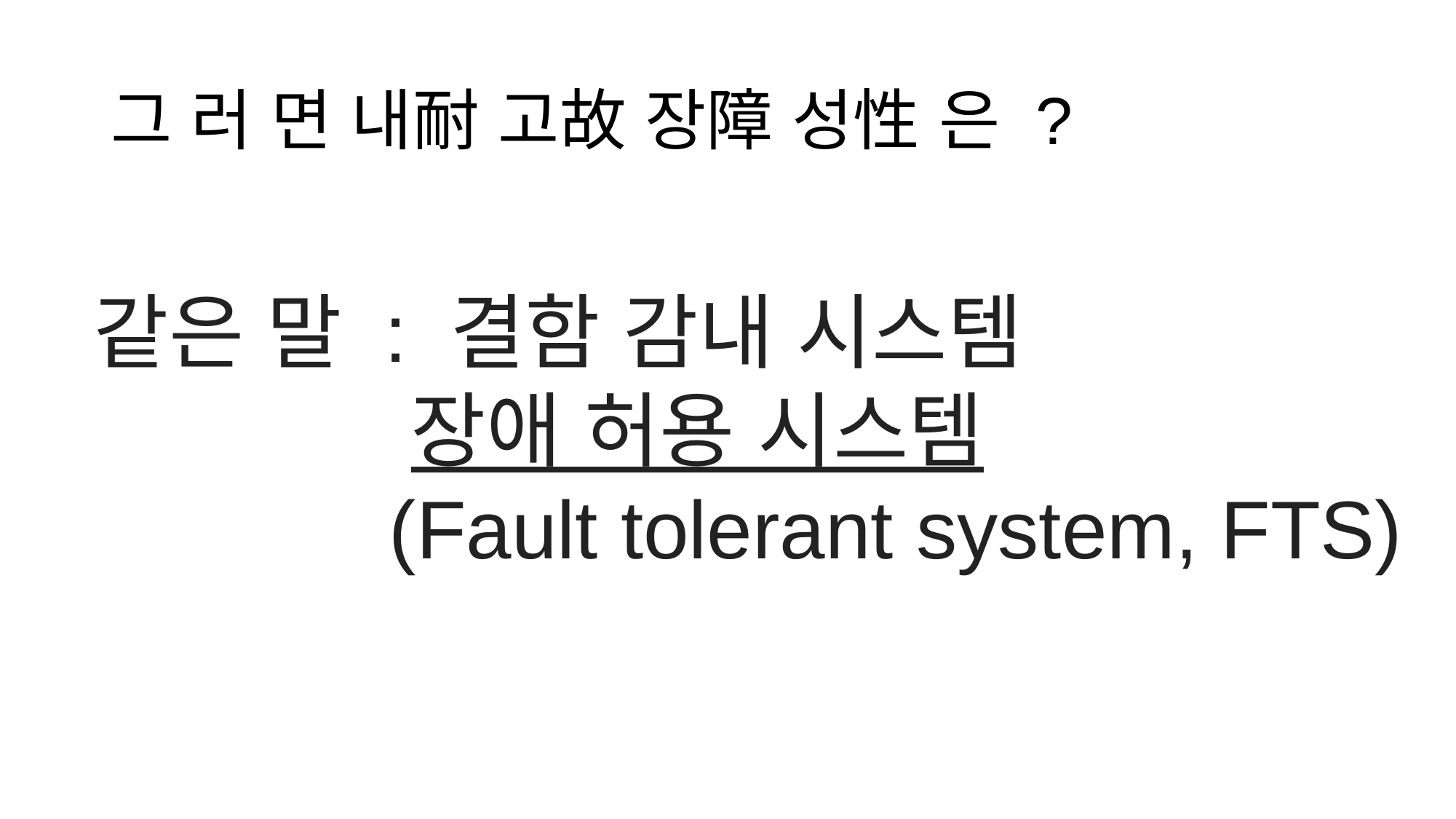

# 그 러 면 내耐 고故 장障 성性 은 ?
같은 말 : 결함 감내 시스템
             장애 허용 시스템
             (Fault tolerant system, FTS)